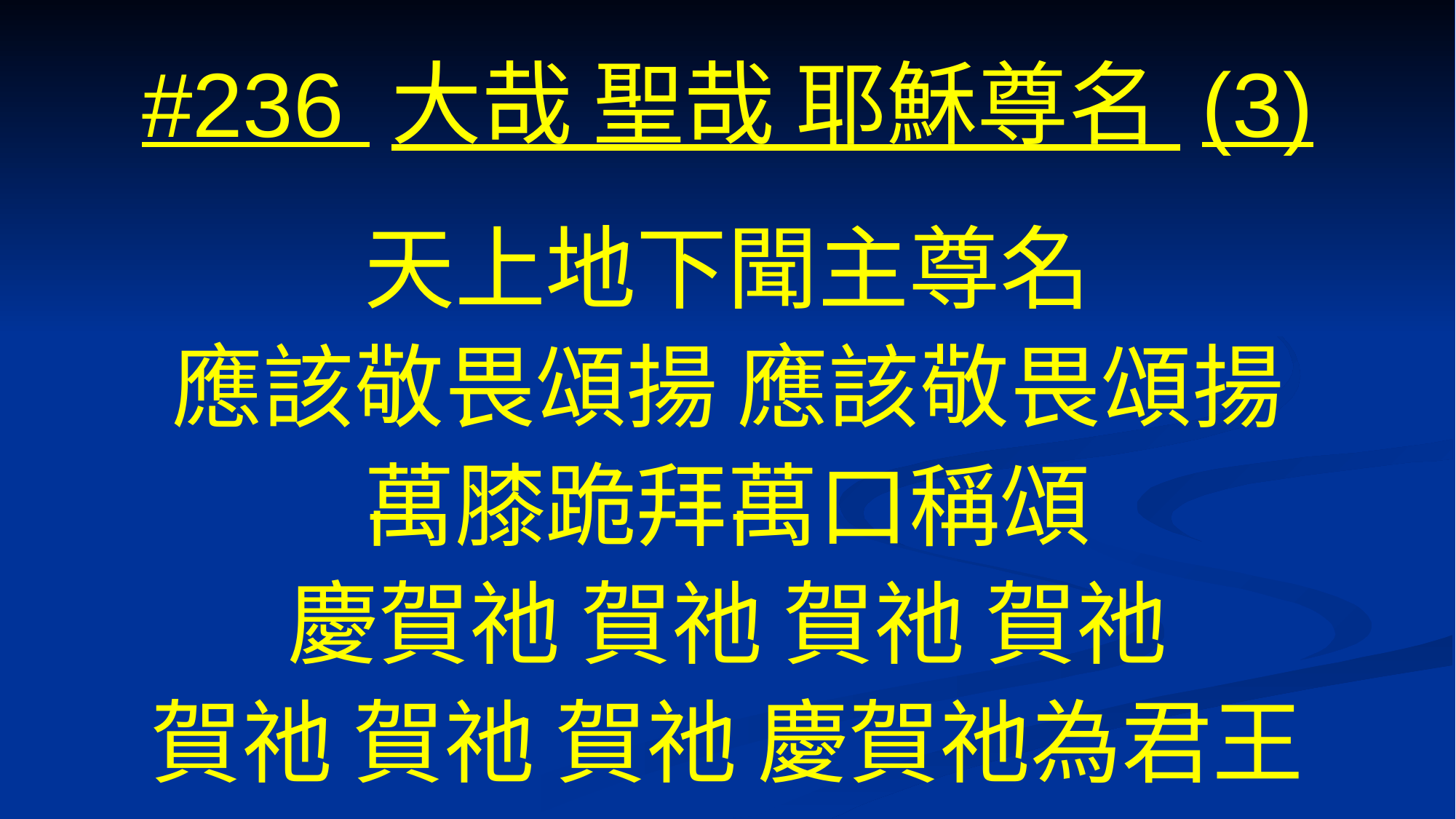

# #236 大哉 聖哉 耶穌尊名 (3)
天上地下聞主尊名
應該敬畏頌揚 應該敬畏頌揚
萬膝跪拜萬口稱頌
慶賀祂 賀祂 賀祂 賀祂
賀祂 賀祂 賀祂 慶賀祂為君王